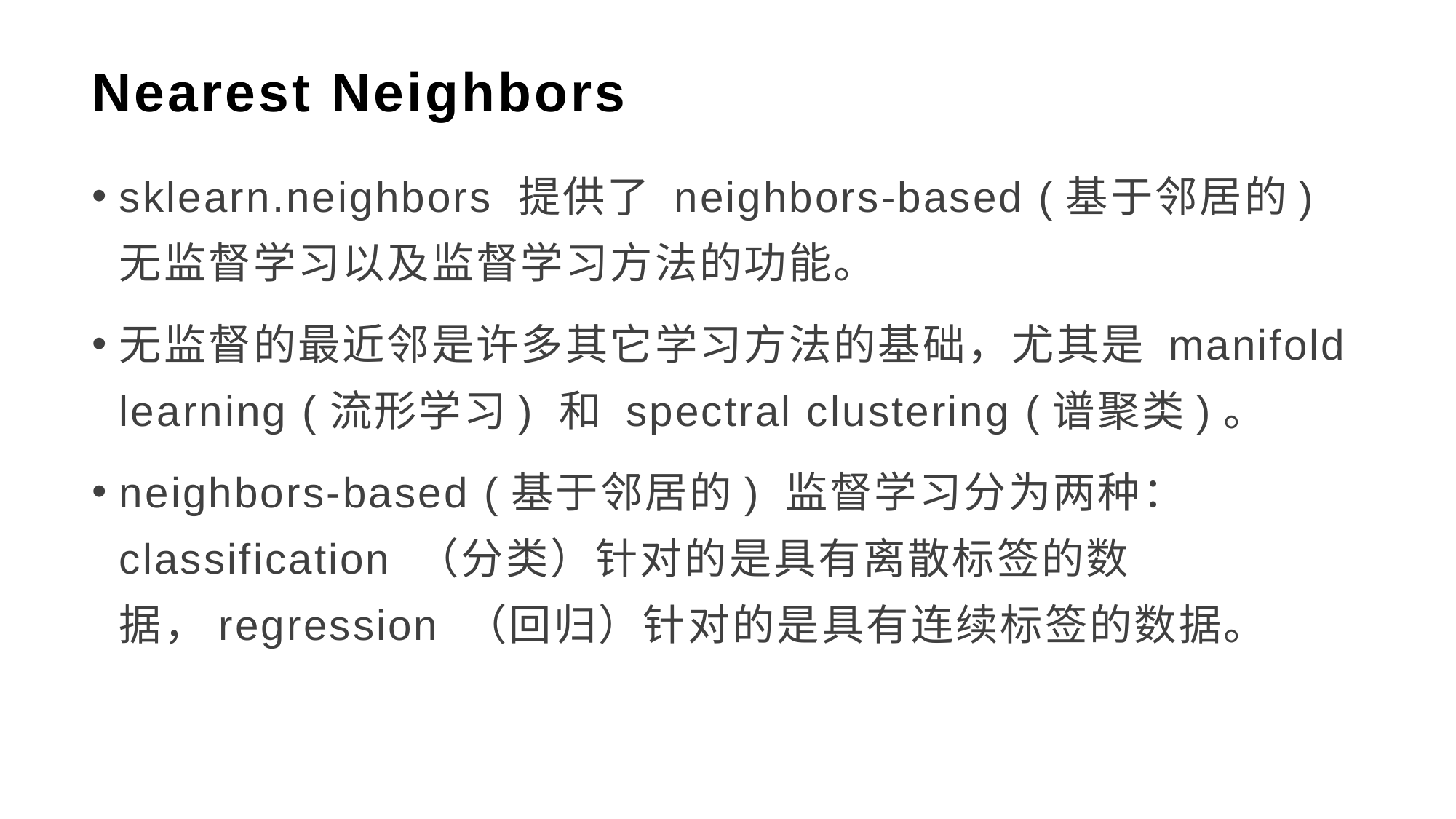

# Nearest Neighbors
sklearn.neighbors 提供了 neighbors-based (基于邻居的) 无监督学习以及监督学习方法的功能。
无监督的最近邻是许多其它学习方法的基础，尤其是 manifold learning (流形学习) 和 spectral clustering (谱聚类)。
neighbors-based (基于邻居的) 监督学习分为两种： classification （分类）针对的是具有离散标签的数据，regression （回归）针对的是具有连续标签的数据。